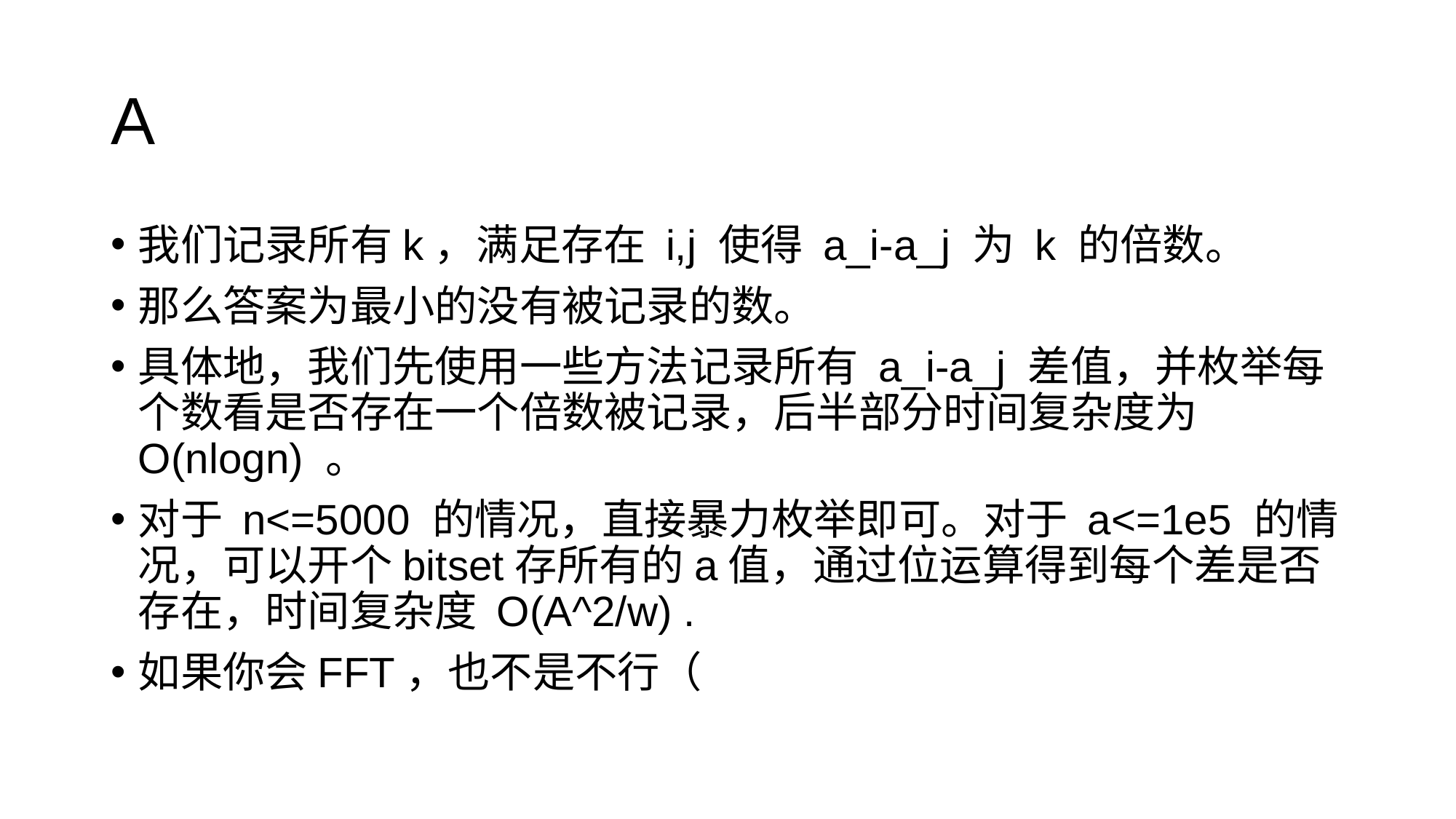

# A
我们记录所有k，满足存在 i,j 使得 a_i-a_j 为 k 的倍数。
那么答案为最小的没有被记录的数。
具体地，我们先使用一些方法记录所有 a_i-a_j 差值，并枚举每个数看是否存在一个倍数被记录，后半部分时间复杂度为 O(nlogn) 。
对于 n<=5000 的情况，直接暴力枚举即可。对于 a<=1e5 的情况，可以开个bitset存所有的a值，通过位运算得到每个差是否存在，时间复杂度 O(A^2/w) .
如果你会FFT，也不是不行（